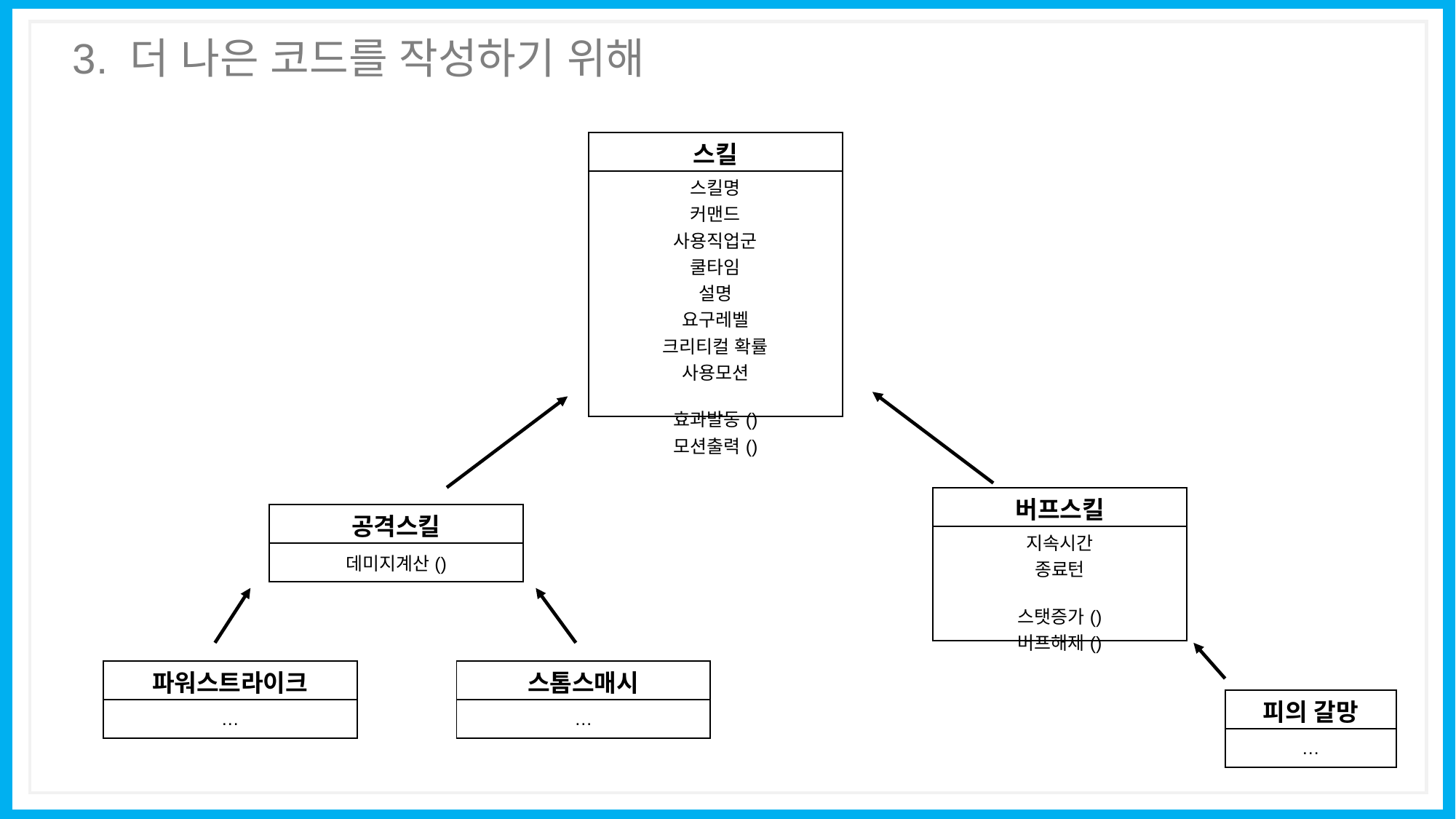

3. 더 나은 코드를 작성하기 위해
| 스킬 |
| --- |
| 스킬명 커맨드 사용직업군 쿨타임 설명 요구레벨 크리티컬 확률 사용모션 효과발동() 모션출력() |
| 버프스킬 |
| --- |
| 지속시간 종료턴 스탯증가() 버프해제() |
| 공격스킬 |
| --- |
| 데미지계산() |
| 파워스트라이크 |
| --- |
| … |
| 스톰스매시 |
| --- |
| … |
| 피의 갈망 |
| --- |
| … |